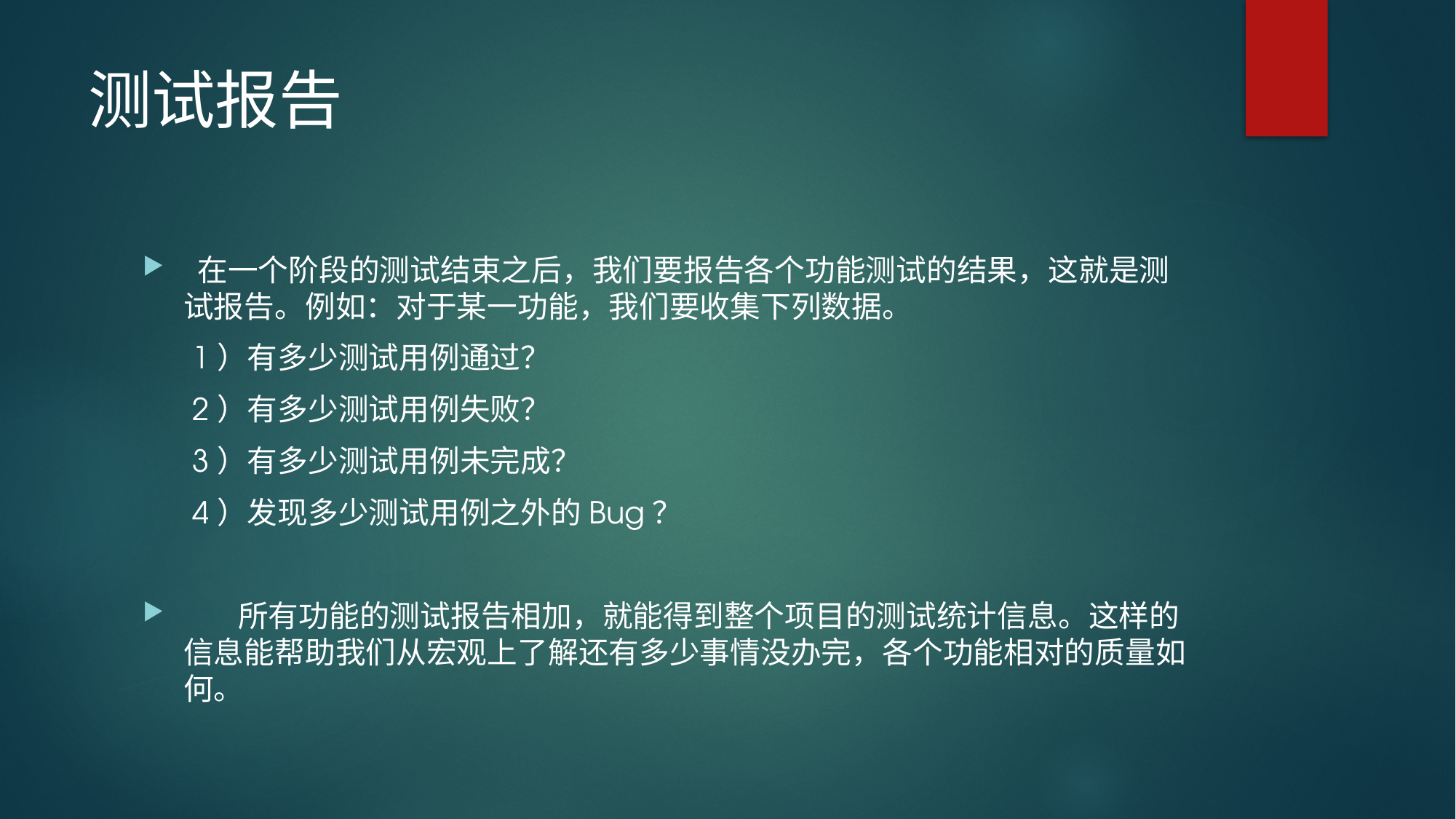

# 测试报告
 在一个阶段的测试结束之后，我们要报告各个功能测试的结果，这就是测试报告。例如：对于某一功能，我们要收集下列数据。
      1）有多少测试用例通过？
      2）有多少测试用例失败？
      3）有多少测试用例未完成？
      4）发现多少测试用例之外的Bug？

       所有功能的测试报告相加，就能得到整个项目的测试统计信息。这样的信息能帮助我们从宏观上了解还有多少事情没办完，各个功能相对的质量如何。